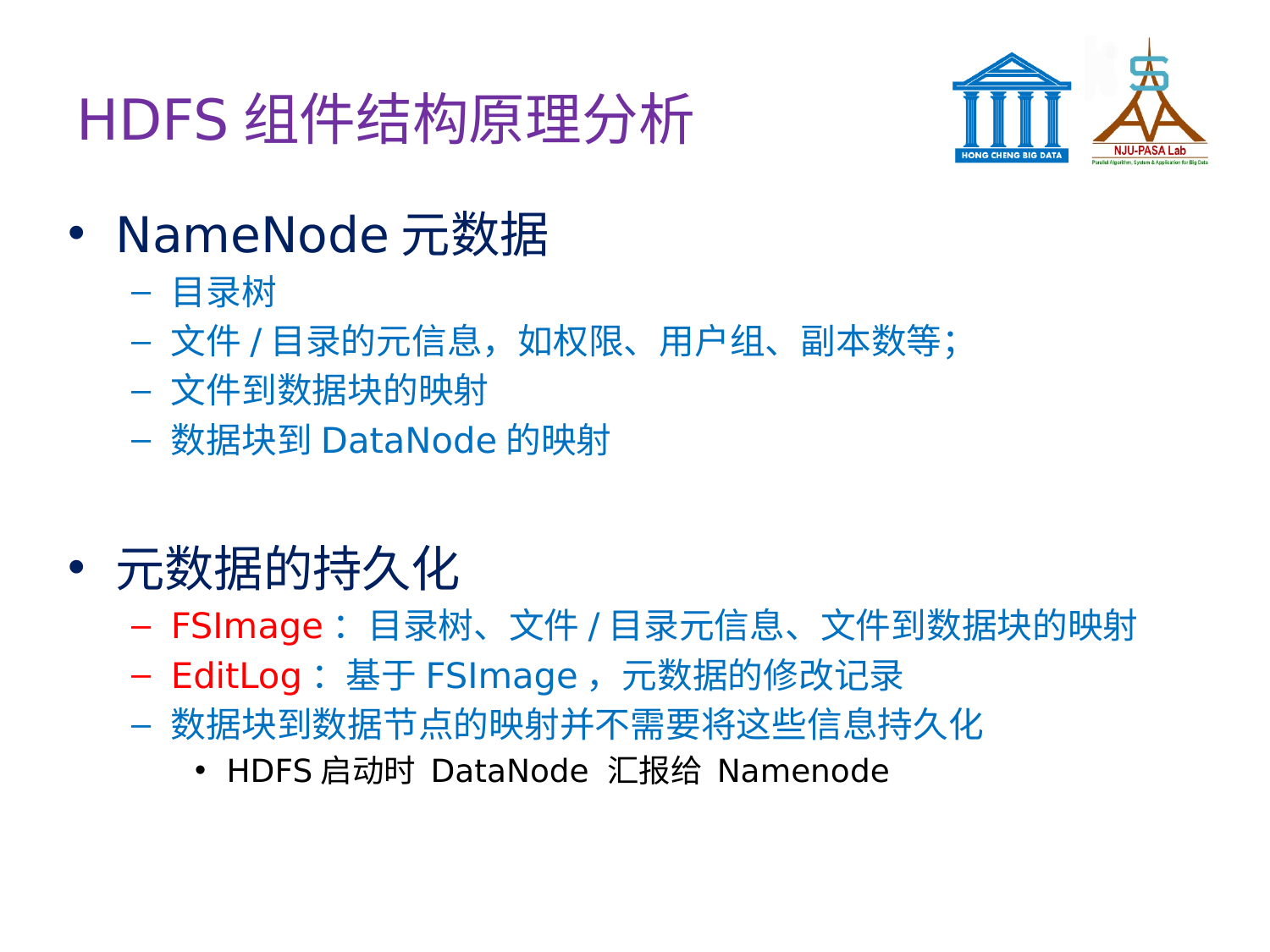

# HDFS组件结构原理分析
NameNode元数据
目录树
文件/目录的元信息，如权限、用户组、副本数等；
文件到数据块的映射
数据块到DataNode的映射

元数据的持久化
FSImage：目录树、文件/目录元信息、文件到数据块的映射
EditLog：基于FSImage，元数据的修改记录
数据块到数据节点的映射并不需要将这些信息持久化
HDFS启动时 DataNode 汇报给 Namenode